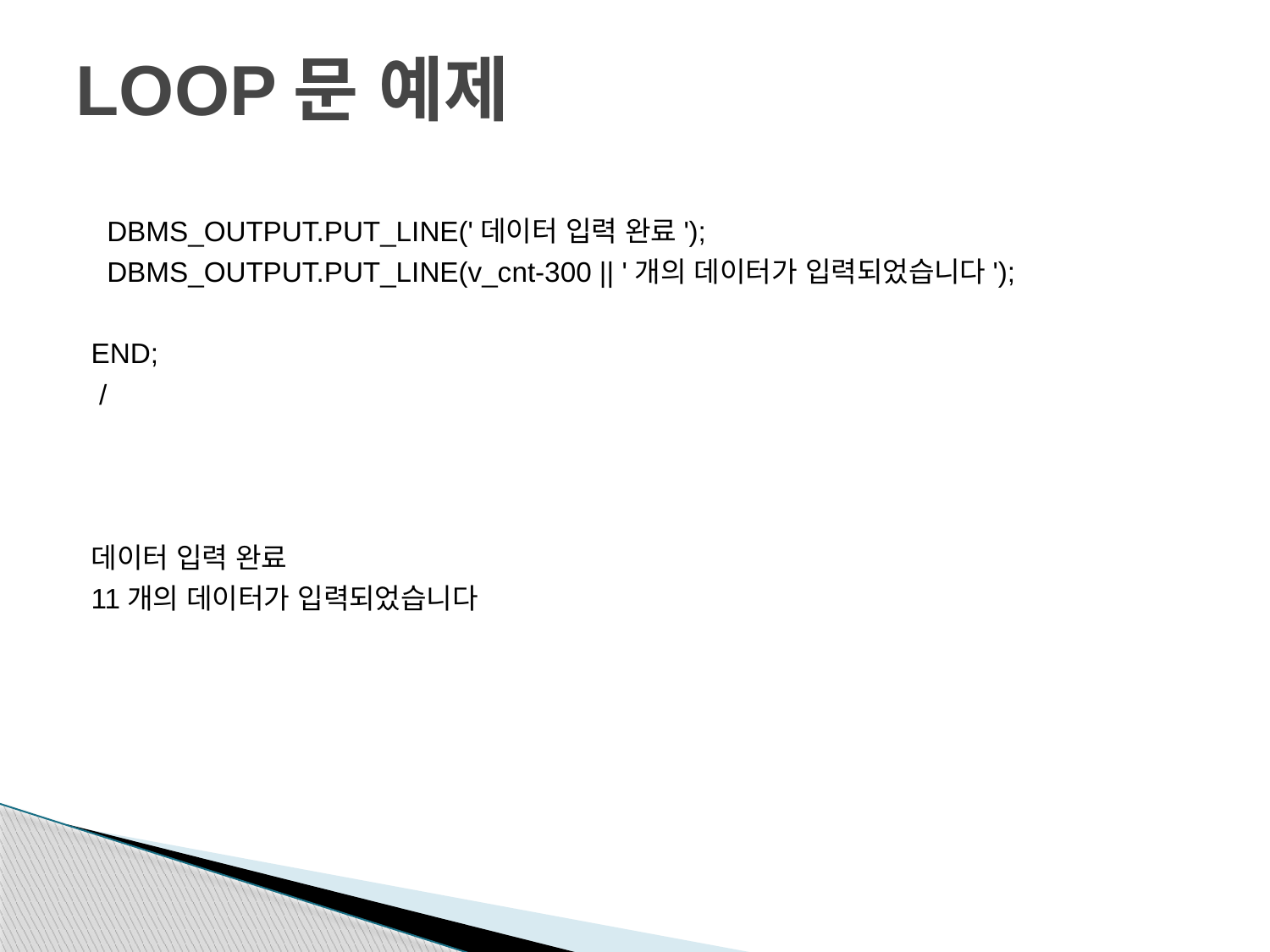

# LOOP문 예제

  DBMS_OUTPUT.PUT_LINE('데이터 입력 완료');
  DBMS_OUTPUT.PUT_LINE(v_cnt-300 || '개의 데이터가 입력되었습니다');

END;
 /

데이터 입력 완료
11개의 데이터가 입력되었습니다